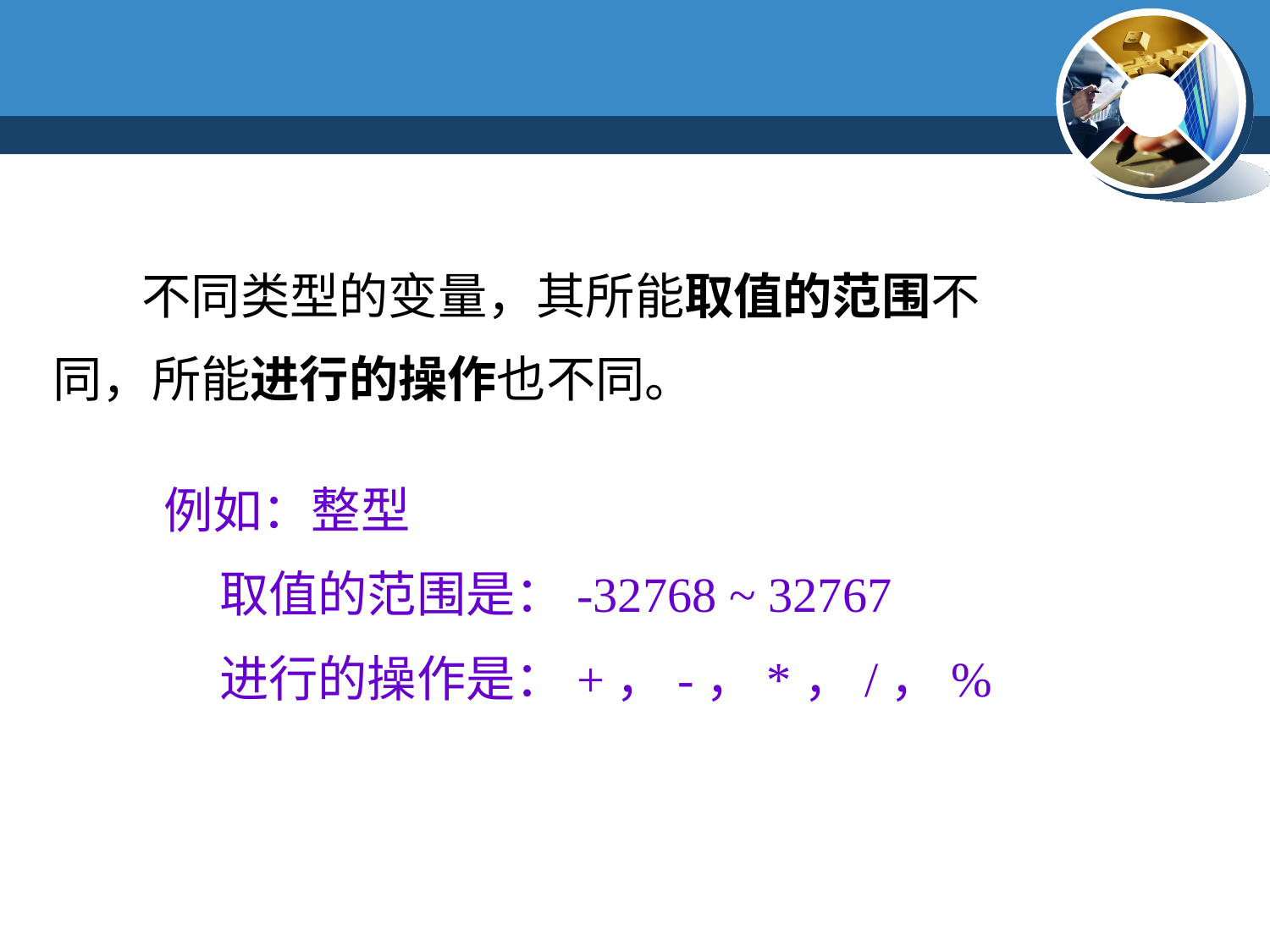

不同类型的变量，其所能取值的范围不同，所能进行的操作也不同。
例如：整型
    取值的范围是：-32768 ~ 32767
    进行的操作是：+，-，*，/，%